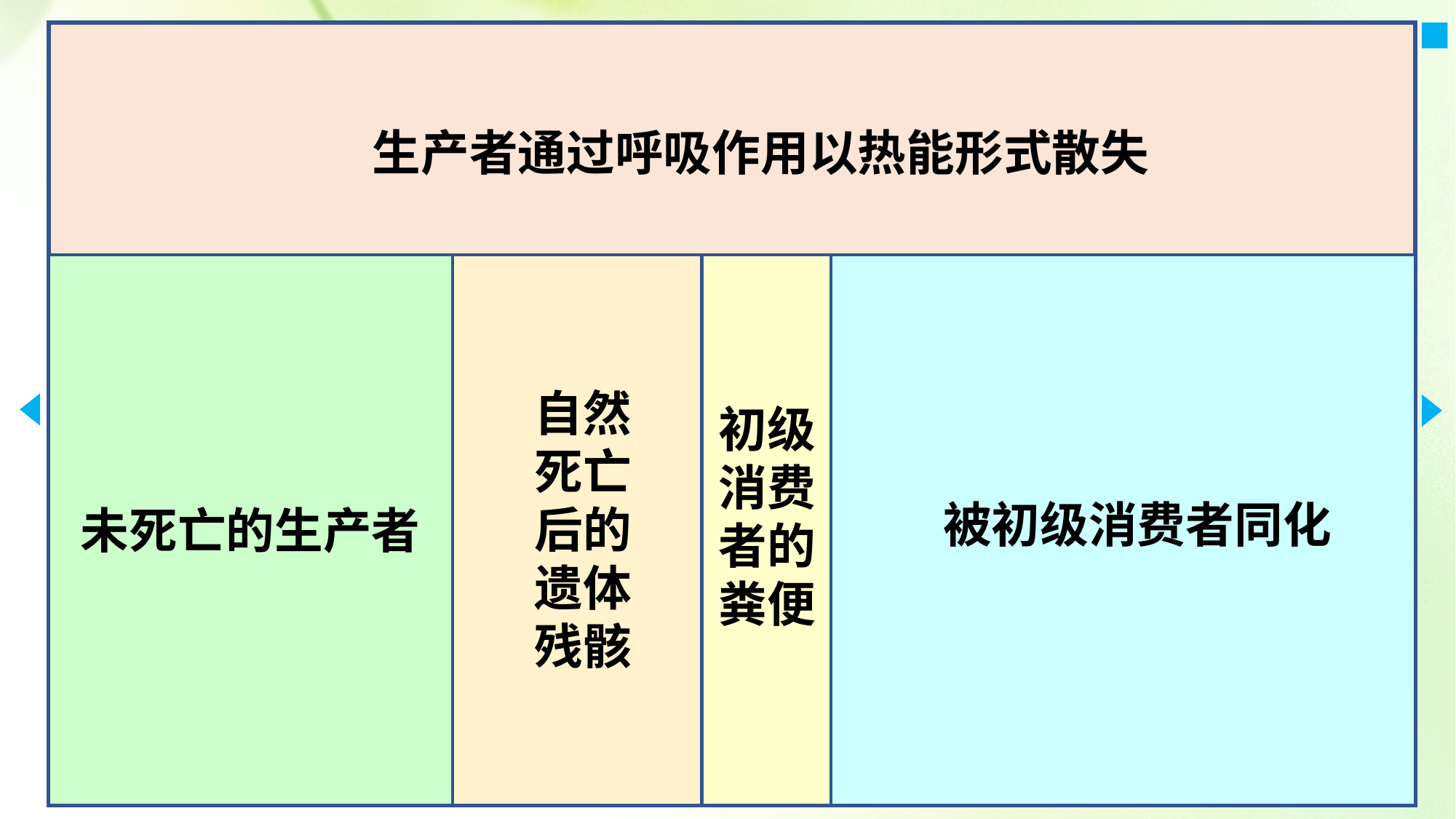

生产者通过呼吸作用以热能形式散失

自然
死亡
后的
遗体
残骸
初级
消费
者的
粪便

被初级消费者同化
未死亡的生产者